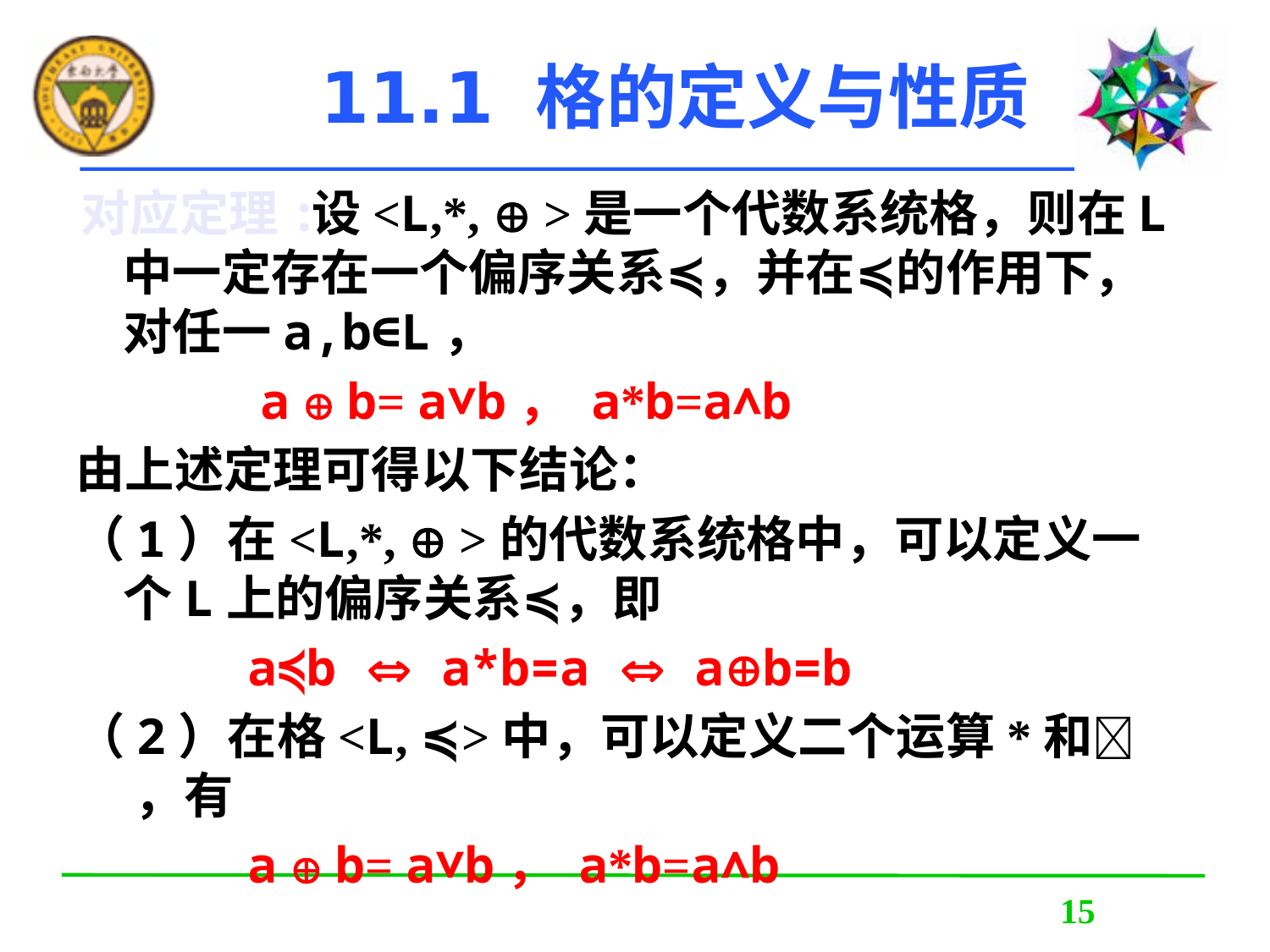

# 11.1 格的定义与性质
                    设<L,*, ⊕ >是一个代数系统格，则在L中一定存在一个偏序关系≼，并在≼的作用下，对任一a,b∈L，
               a ⊕ b= a∨b， a*b=a∧b
由上述定理可得以下结论：
（1）在<L,*, ⊕ >的代数系统格中，可以定义一个L上的偏序关系≼，即
              a≼b ⇔ a*b=a ⇔ a⊕b=b
（2）在格<L, ≼>中，可以定义二个运算*和⊕ ，有
              a ⊕ b= a∨b， a*b=a∧b
对应定理: